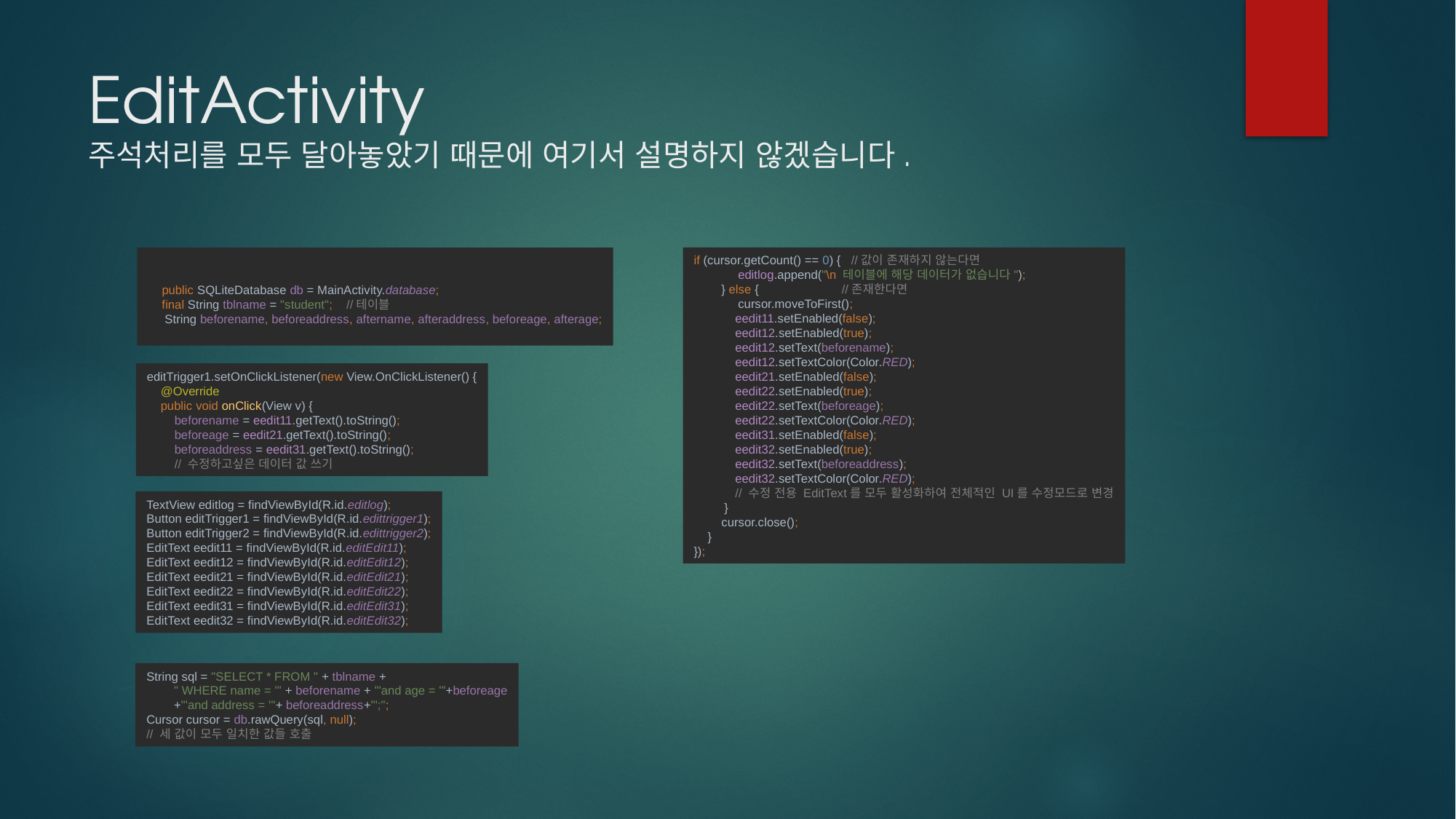

# EditActivity 주석처리를 모두 달아놓았기 때문에 여기서 설명하지 않겠습니다.

if (cursor.getCount() == 0) {   //값이 존재하지 않는다면
            editlog.append("\n 테이블에 해당 데이터가 없습니다");
        } else {                        //존재한다면
            cursor.moveToFirst();
            eedit11.setEnabled(false);
            eedit12.setEnabled(true);
            eedit12.setText(beforename);
            eedit12.setTextColor(Color.RED);
            eedit21.setEnabled(false);
            eedit22.setEnabled(true);
            eedit22.setText(beforeage);
            eedit22.setTextColor(Color.RED);
            eedit31.setEnabled(false);
            eedit32.setEnabled(true);
            eedit32.setText(beforeaddress);
            eedit32.setTextColor(Color.RED);
            // 수정 전용 EditText를 모두 활성화하여 전체적인 UI를 수정모드로 변경
        }
        cursor.close();
    }
});

    public SQLiteDatabase db = MainActivity.database;
    final String tblname = "student";    //테이블
    String beforename, beforeaddress, aftername, afteraddress, beforeage, afterage;
editTrigger1.setOnClickListener(new View.OnClickListener() {
    @Override
    public void onClick(View v) {
        beforename = eedit11.getText().toString();
        beforeage = eedit21.getText().toString();
        beforeaddress = eedit31.getText().toString();
        // 수정하고싶은 데이터 값 쓰기
TextView editlog = findViewById(R.id.editlog);
Button editTrigger1 = findViewById(R.id.edittrigger1);
Button editTrigger2 = findViewById(R.id.edittrigger2);
EditText eedit11 = findViewById(R.id.editEdit11);
EditText eedit12 = findViewById(R.id.editEdit12);
EditText eedit21 = findViewById(R.id.editEdit21);
EditText eedit22 = findViewById(R.id.editEdit22);
EditText eedit31 = findViewById(R.id.editEdit31);
EditText eedit32 = findViewById(R.id.editEdit32);
String sql = "SELECT * FROM " + tblname +
        " WHERE name = '" + beforename + "'and age = '"+beforeage
        +"'and address = '"+ beforeaddress+"';";
Cursor cursor = db.rawQuery(sql, null);
// 세 값이 모두 일치한 값들 호출